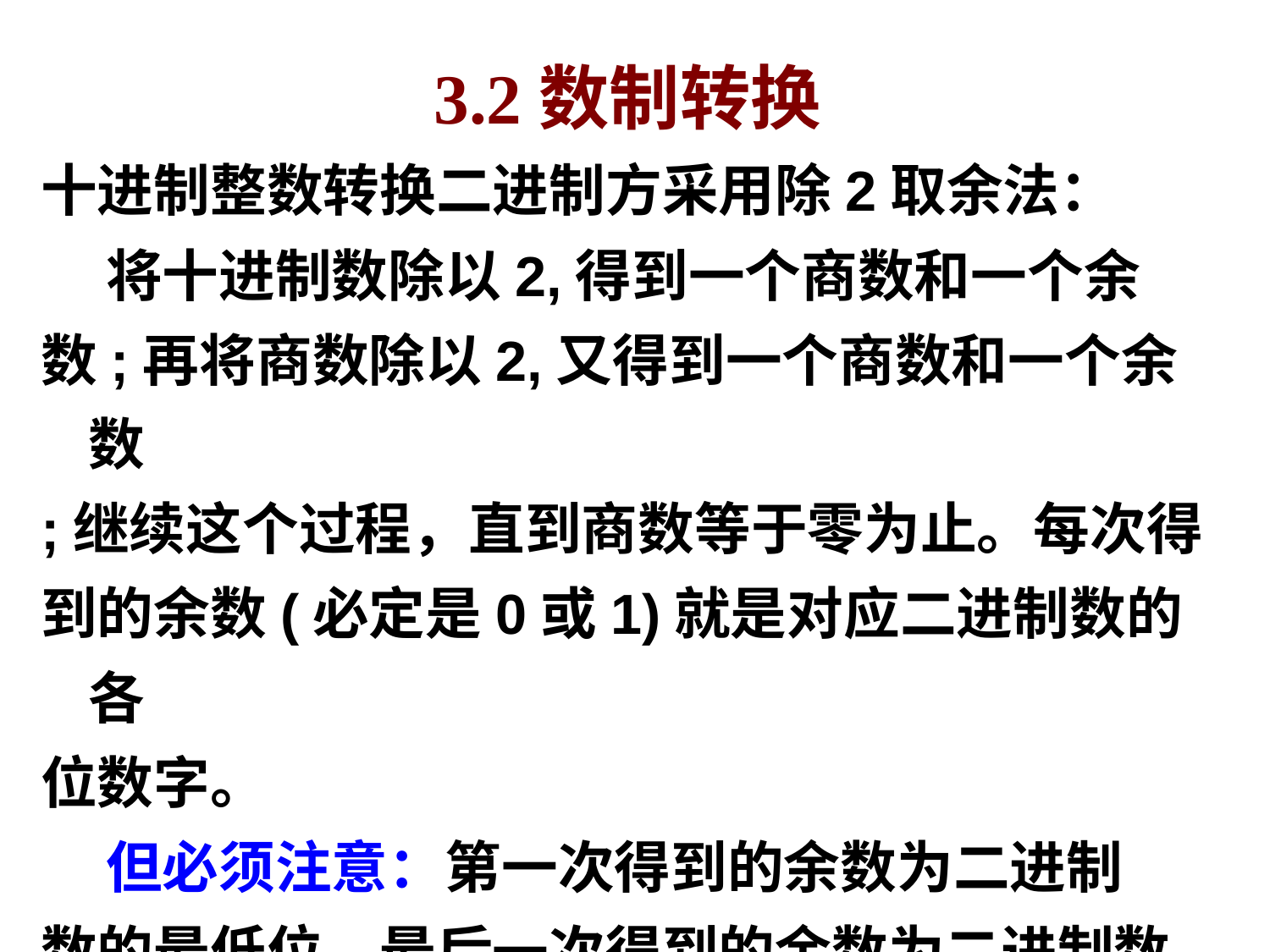

3.2数制转换
十进制整数转换二进制方采用除2取余法：
    将十进制数除以2,得到一个商数和一个余
数;再将商数除以2,又得到一个商数和一个余数
;继续这个过程，直到商数等于零为止。每次得
到的余数(必定是0或1)就是对应二进制数的各
位数字。
    但必须注意：第一次得到的余数为二进制
数的最低位，最后一次得到的余数为二进制数
的最高位。